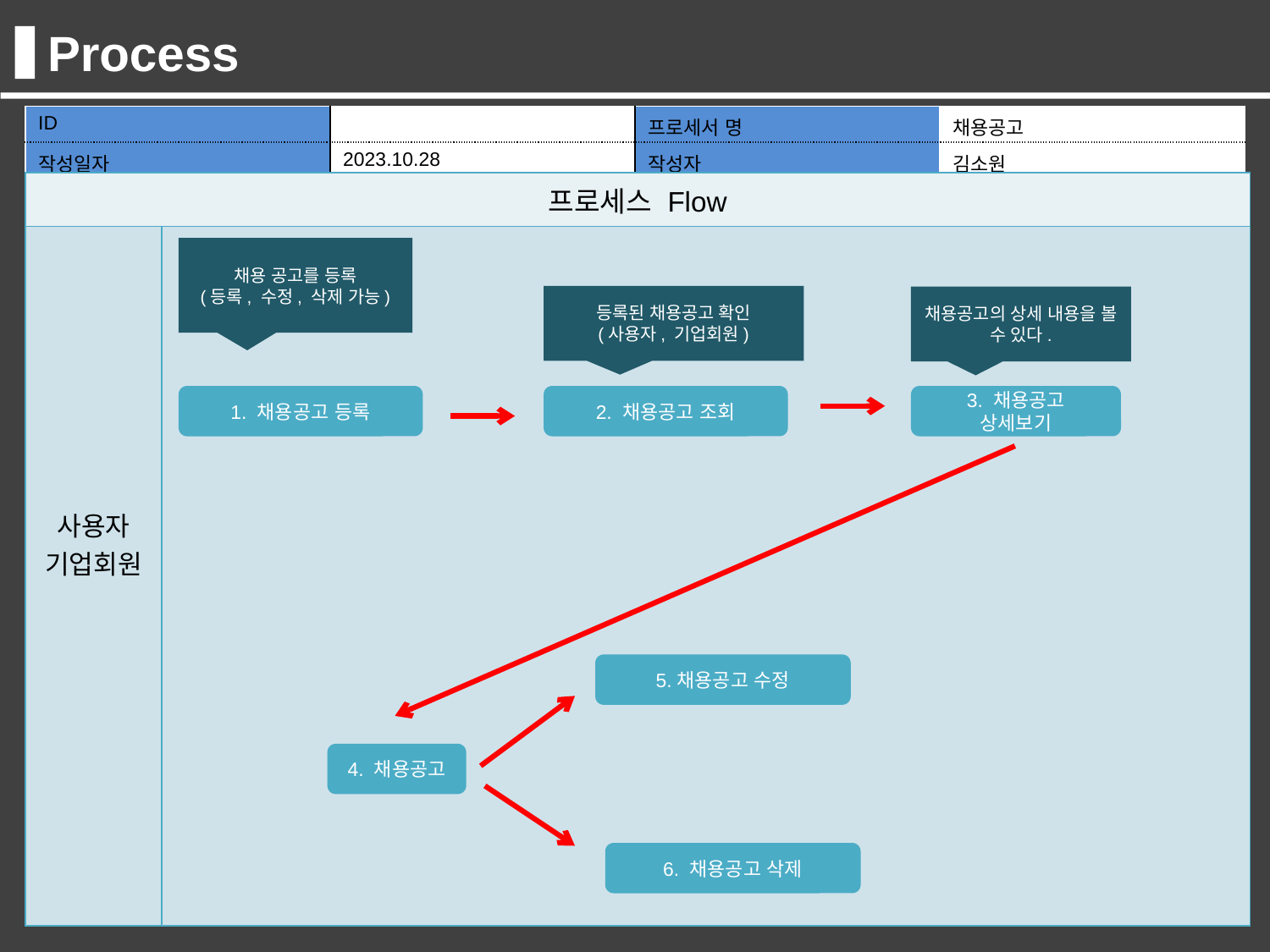

Process

| ID |  | 프로세서 명 | 채용공고 |
| --- | --- | --- | --- |
| 작성일자 | 2023.10.28 | 작성자 | 김소원 |
| 프로세스 Flow |  |
| --- | --- |
| 사용자 기업회원 |  |
채용 공고를 등록
(등록, 수정, 삭제 가능)
등록된 채용공고 확인
(사용자, 기업회원)
채용공고의 상세 내용을 볼 수 있다.
1. 채용공고 등록
2. 채용공고 조회
3. 채용공고
상세보기
5.채용공고 수정
4. 채용공고
6. 채용공고 삭제